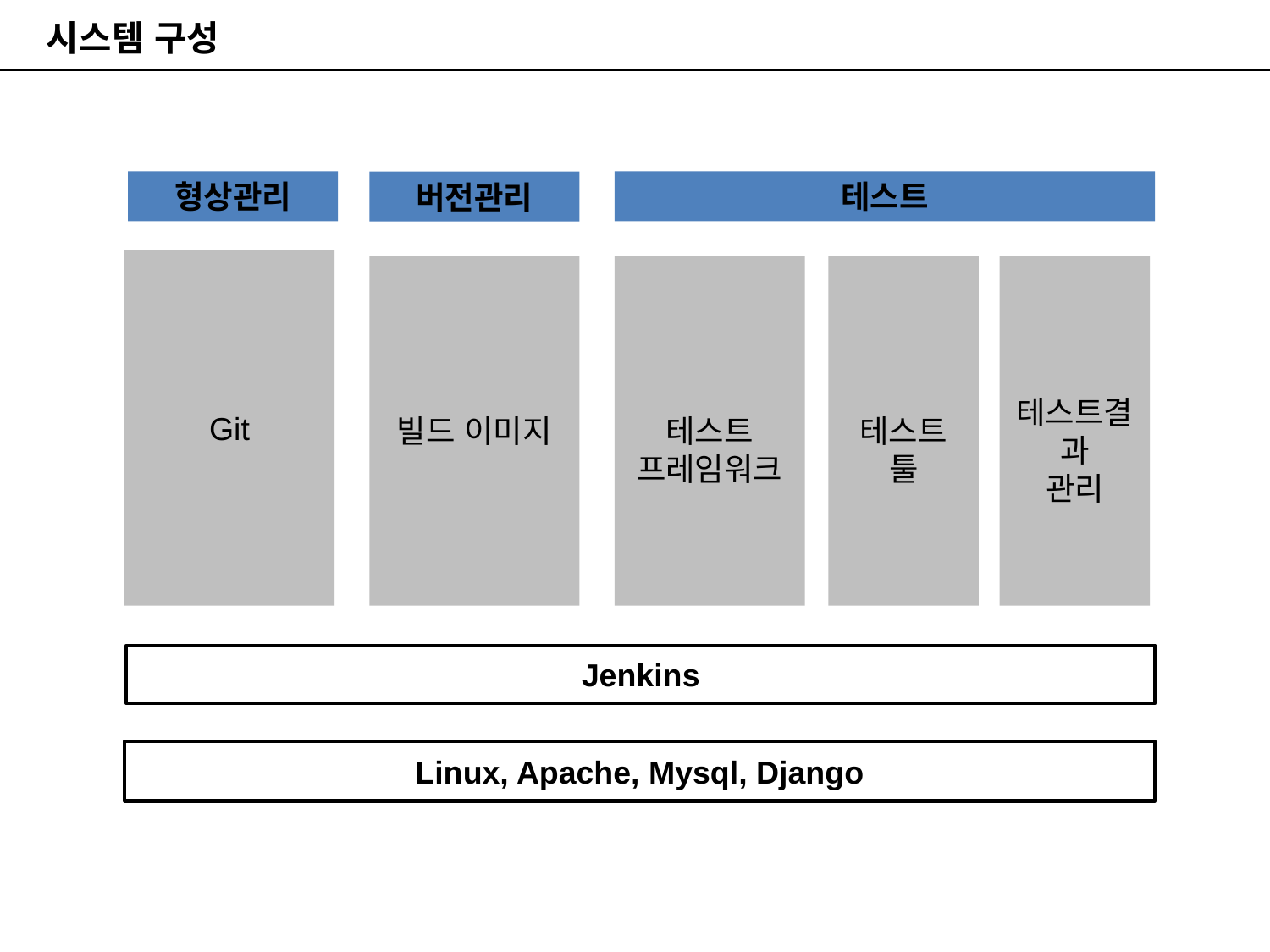

시스템 구성
형상관리
테스트
버전관리
Git
빌드 이미지

테스트
프레임워크

테스트 툴

테스트결과
관리
Jenkins
Linux, Apache, Mysql, Django